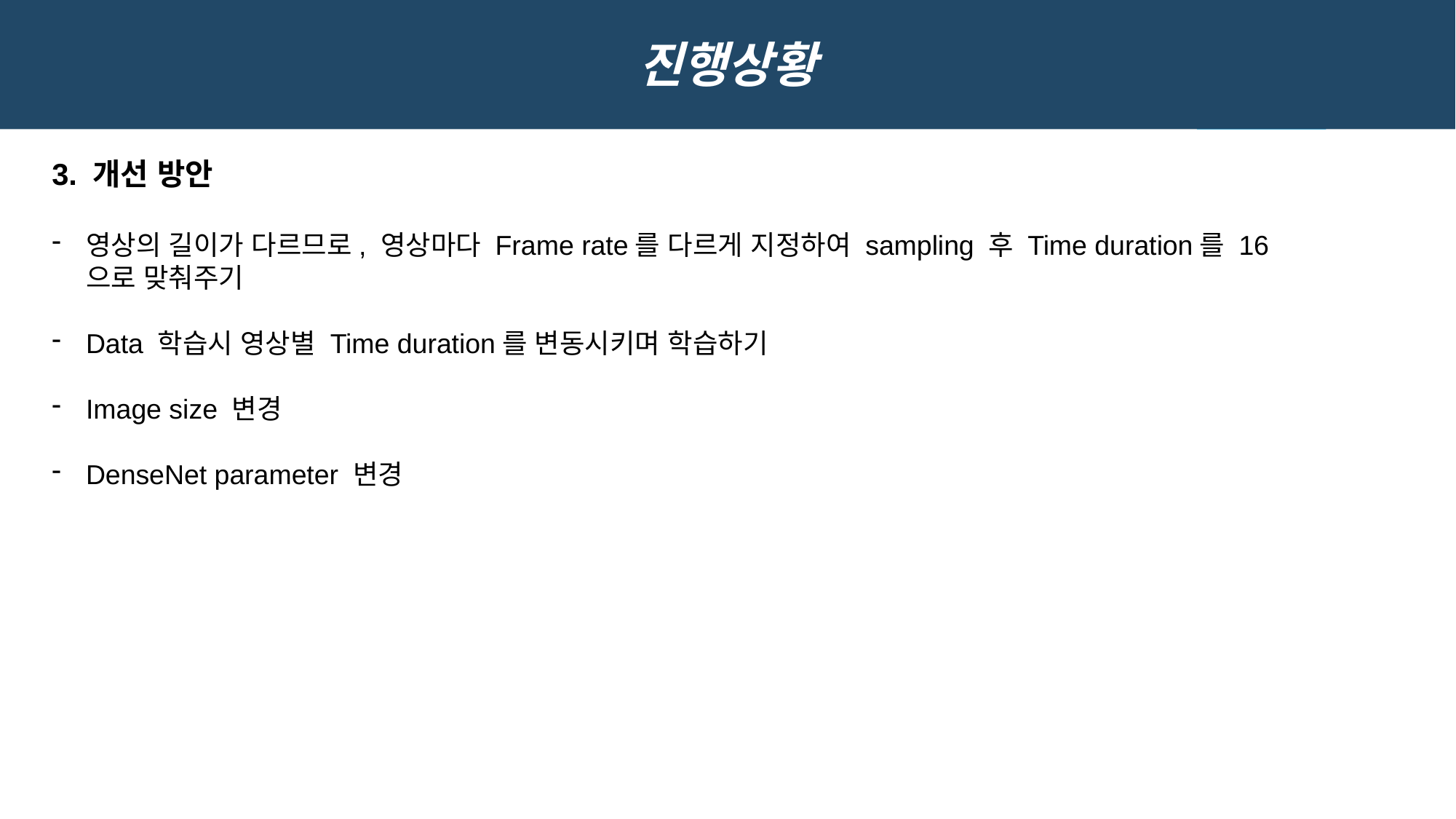

진행상황

3. 개선 방안

영상의 길이가 다르므로, 영상마다 Frame rate를 다르게 지정하여 sampling 후 Time duration를 16으로 맞춰주기

Data 학습시 영상별 Time duration를 변동시키며 학습하기

Image size 변경

DenseNet parameter 변경